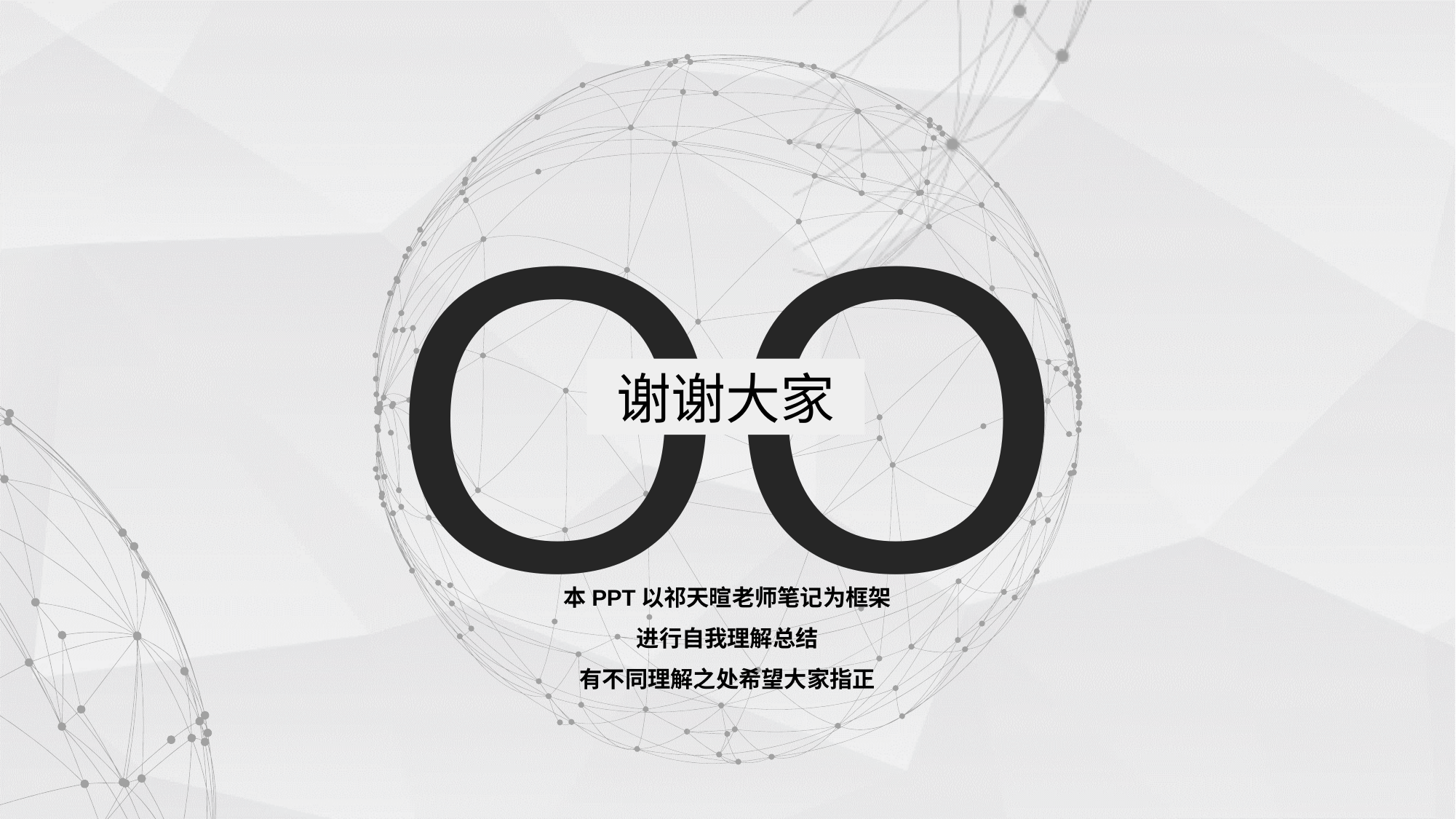

OO
谢谢大家
本PPT以祁天暄老师笔记为框架
进行自我理解总结
有不同理解之处希望大家指正